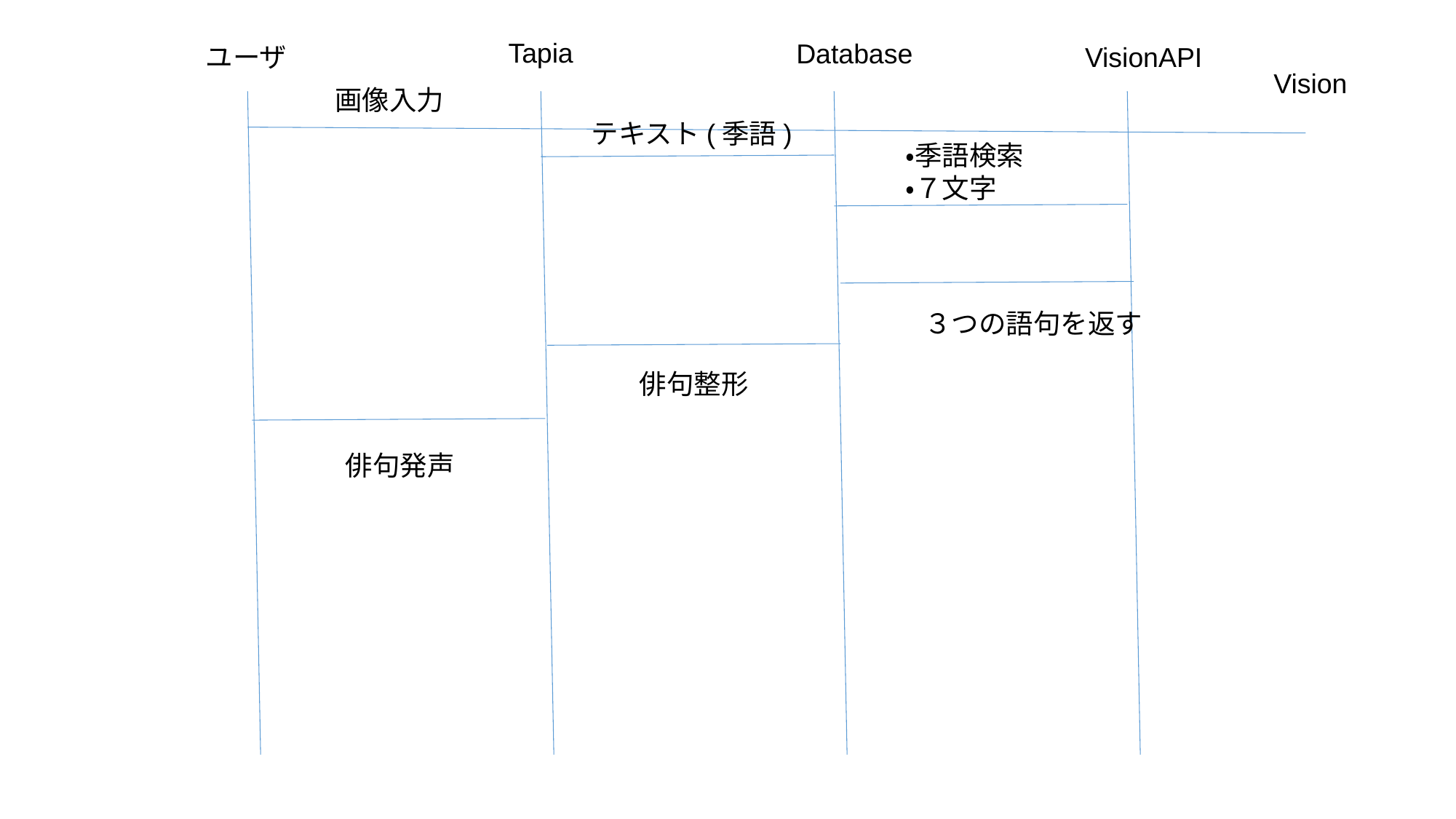

Tapia
Database
ユーザ
VisionAPI
Vision
画像入力
テキスト(季語)
・季語検索
・７文字
３つの語句を返す
俳句整形
俳句発声